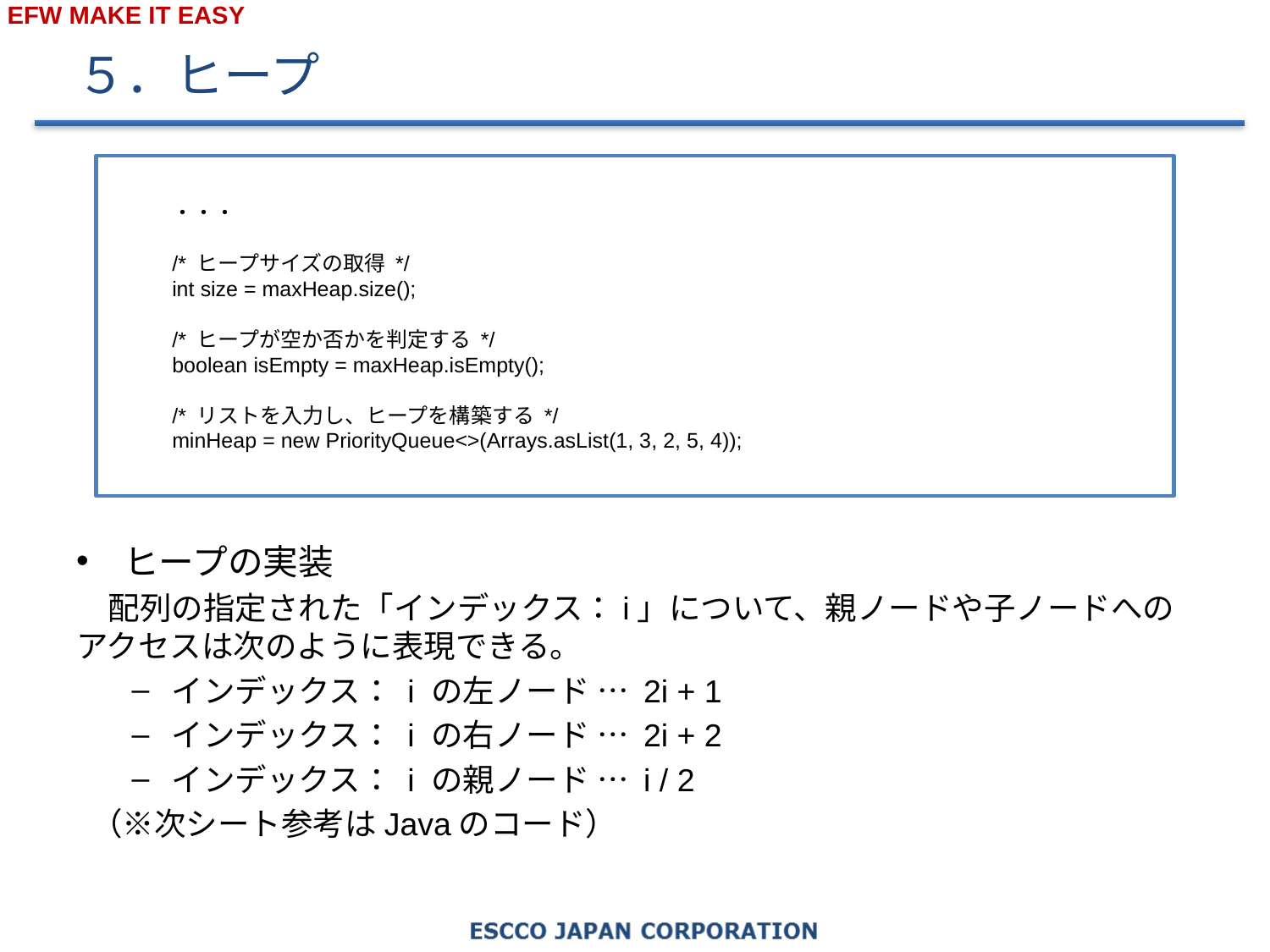

# ５．ヒープ

ヒープの実装
　配列の指定された「インデックス：i」について、親ノードや子ノードへのアクセスは次のように表現できる。
インデックス： i の左ノード … 2i + 1
インデックス： i の右ノード … 2i + 2
インデックス： i の親ノード … i / 2
 （※次シート参考はJavaのコード）
・・・

/* ヒープサイズの取得 */
int size = maxHeap.size();

/* ヒープが空か否かを判定する */
boolean isEmpty = maxHeap.isEmpty();

/* リストを入力し、ヒープを構築する */
minHeap = new PriorityQueue<>(Arrays.asList(1, 3, 2, 5, 4));